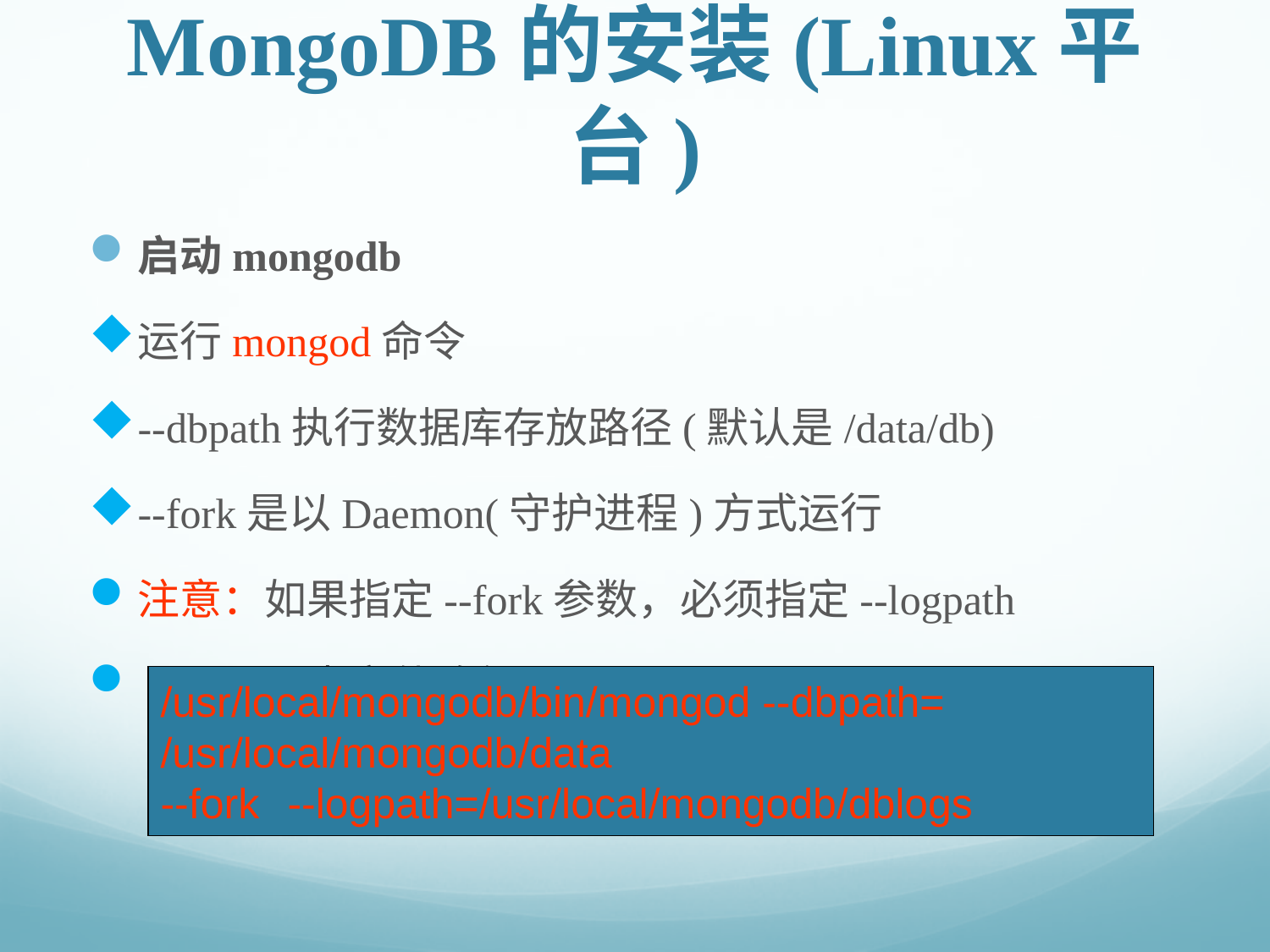

# MongoDB的安装(Linux平台)
启动mongodb
运行mongod命令
--dbpath执行数据库存放路径(默认是/data/db)
--fork是以Daemon(守护进程)方式运行
注意：如果指定--fork参数，必须指定--logpath
	日志文件路径

/usr/local/mongodb/bin/mongod --dbpath=
/usr/local/mongodb/data
--fork	--logpath=/usr/local/mongodb/dblogs